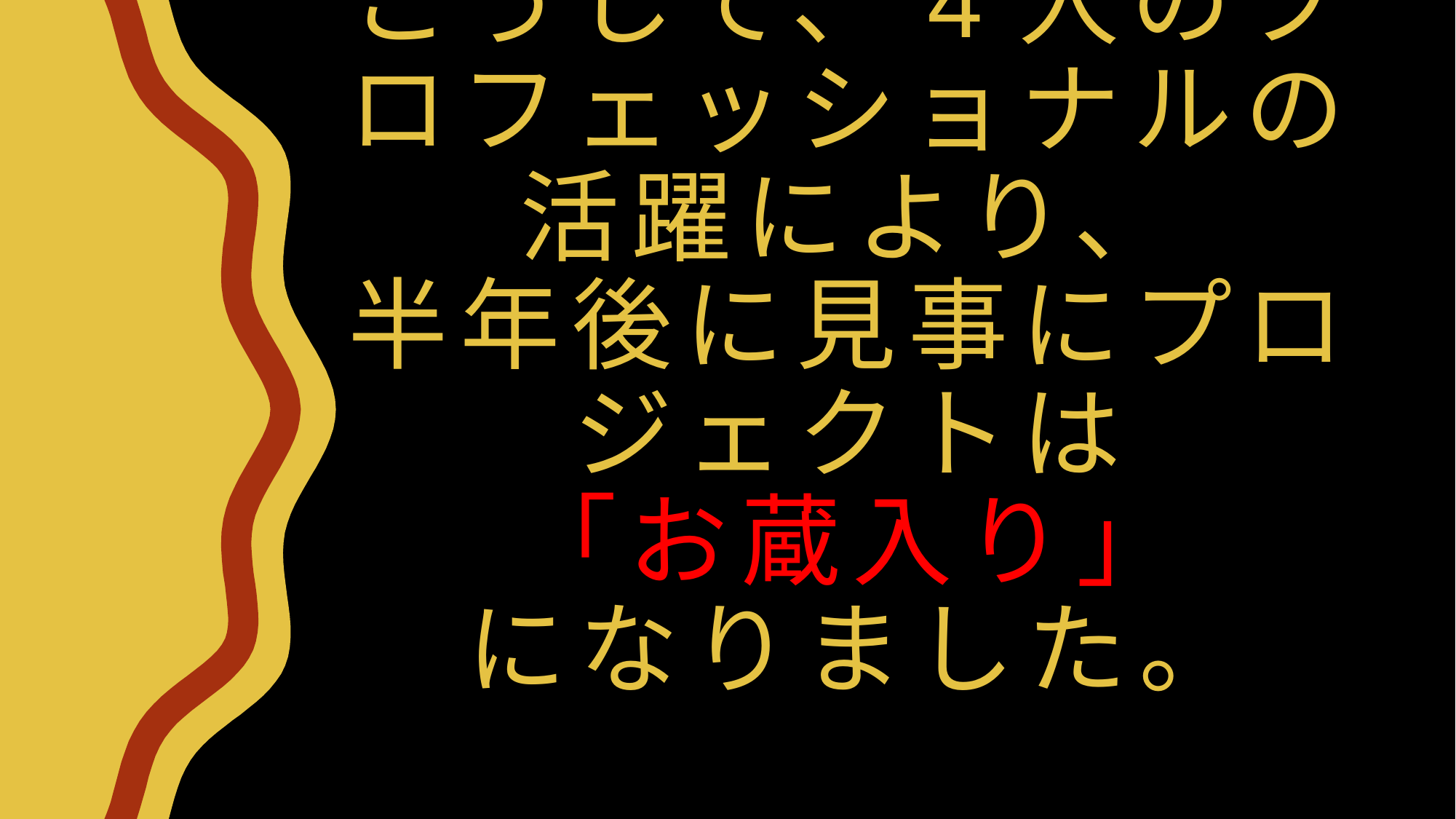

# こうして、4人のプロフェッショナルの活躍により、 半年後に見事にプロジェクトは 「お蔵入り」 になりました。